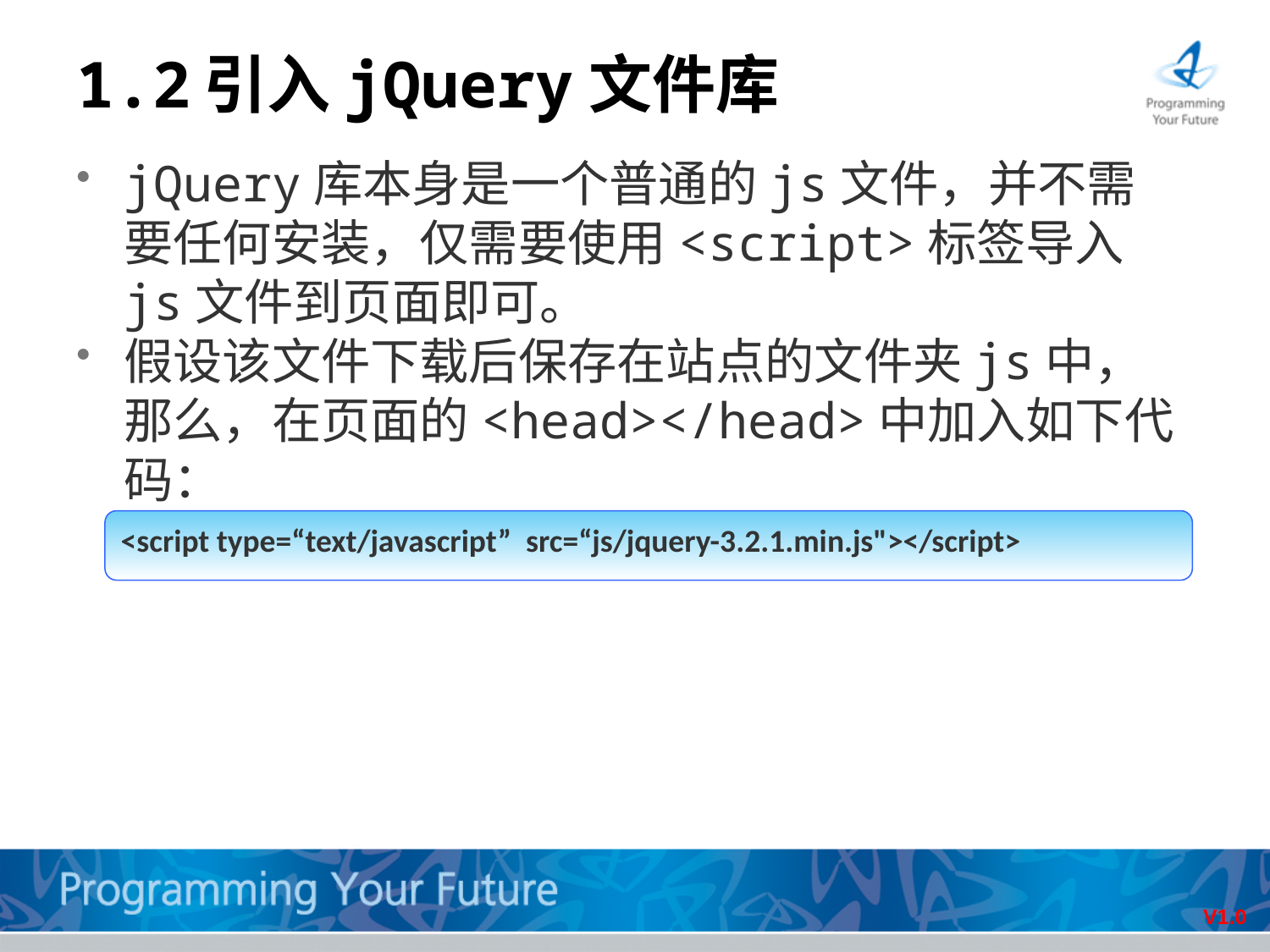

# 1.2	引入jQuery文件库
jQuery库本身是一个普通的js文件，并不需要任何安装，仅需要使用<script>标签导入js文件到页面即可。
假设该文件下载后保存在站点的文件夹js中，那么，在页面的<head></head>中加入如下代码：

<script type=“text/javascript”  src=“js/jquery-3.2.1.min.js"></script>